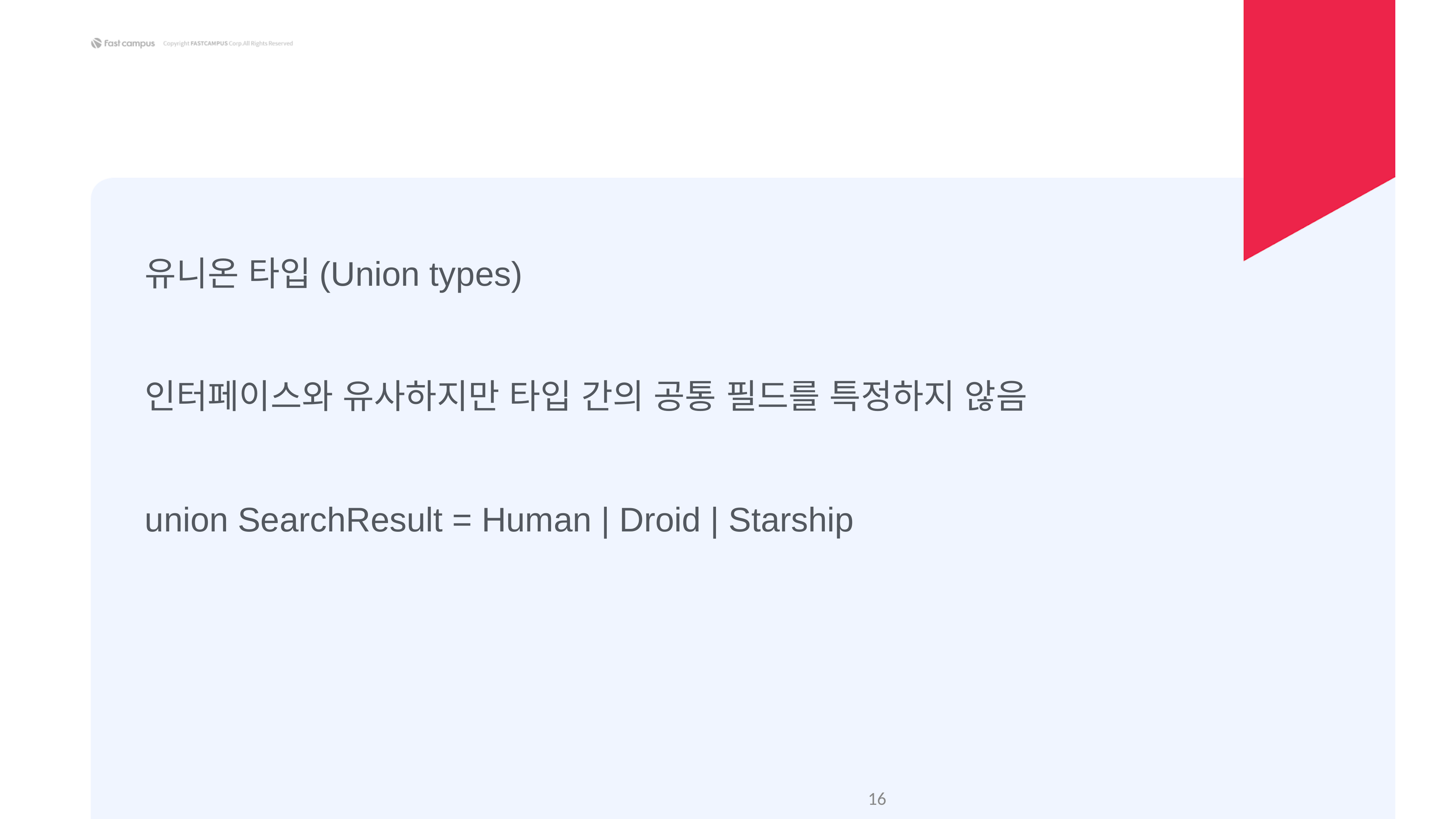

유니온 타입(Union types)

인터페이스와 유사하지만 타입 간의 공통 필드를 특정하지 않음

union SearchResult = Human | Droid | Starship

16